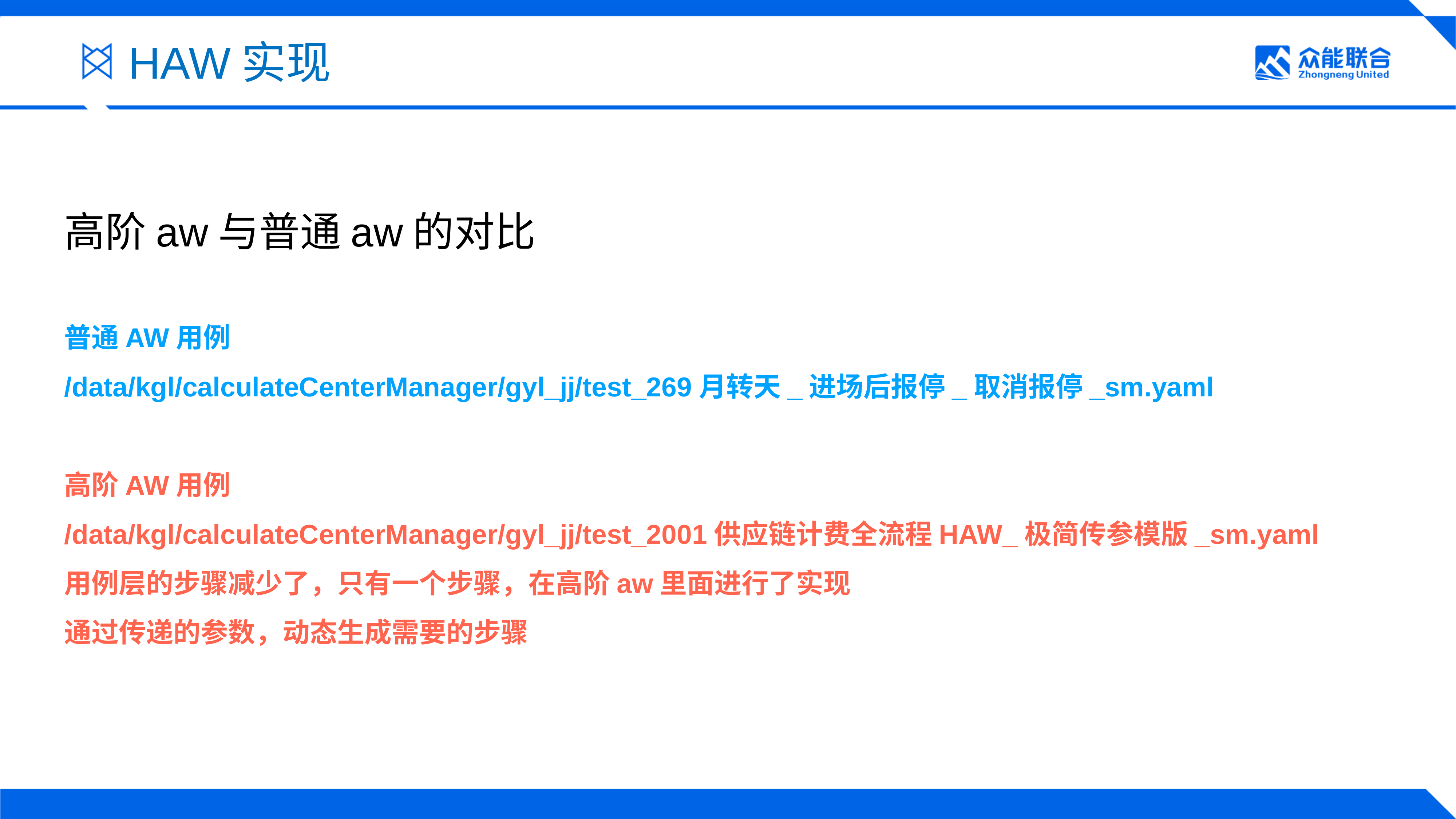

HAW实现
高阶aw与普通aw的对比

普通AW用例
/data/kgl/calculateCenterManager/gyl_jj/test_269月转天_进场后报停_取消报停_sm.yaml

高阶AW用例
/data/kgl/calculateCenterManager/gyl_jj/test_2001供应链计费全流程HAW_极简传参模版_sm.yaml
用例层的步骤减少了，只有一个步骤，在高阶aw里面进行了实现
通过传递的参数，动态生成需要的步骤